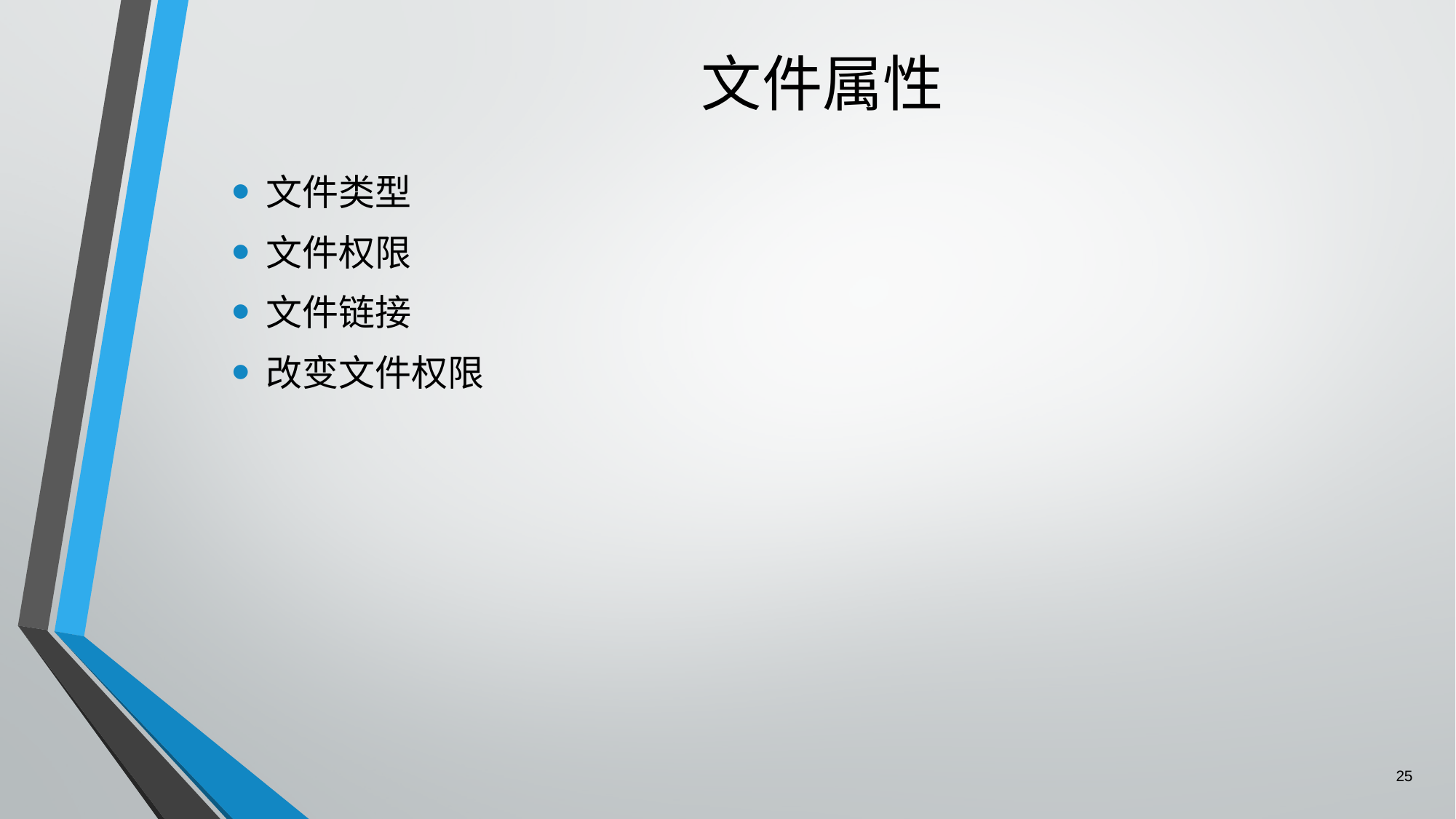

# 文件属性
文件类型
文件权限
文件链接
改变文件权限
25